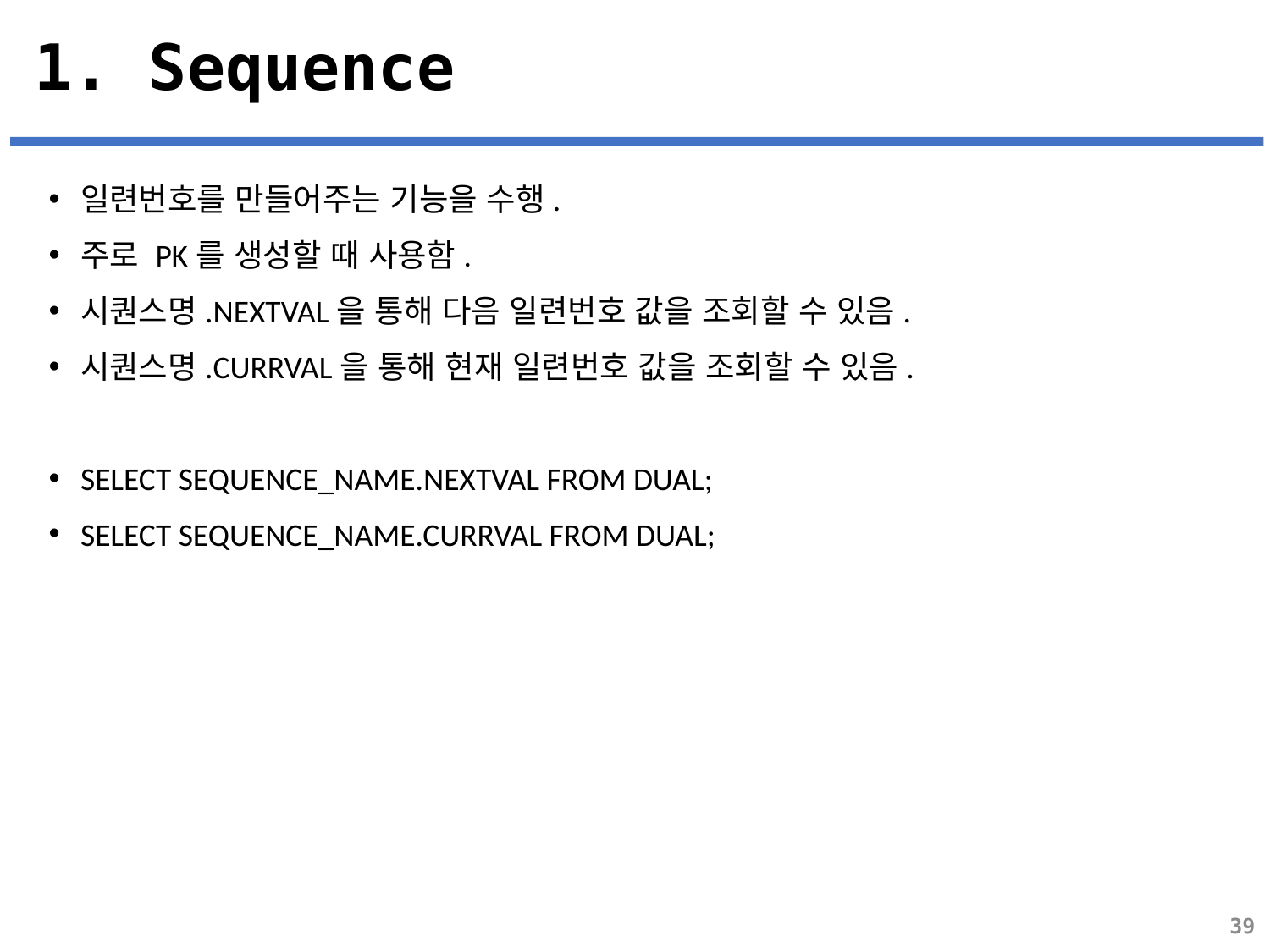

# 1. Sequence
일련번호를 만들어주는 기능을 수행.
주로 PK를 생성할 때 사용함.
시퀀스명.NEXTVAL을 통해 다음 일련번호 값을 조회할 수 있음.
시퀀스명.CURRVAL을 통해 현재 일련번호 값을 조회할 수 있음.

SELECT SEQUENCE_NAME.NEXTVAL FROM DUAL;
SELECT SEQUENCE_NAME.CURRVAL FROM DUAL;

39